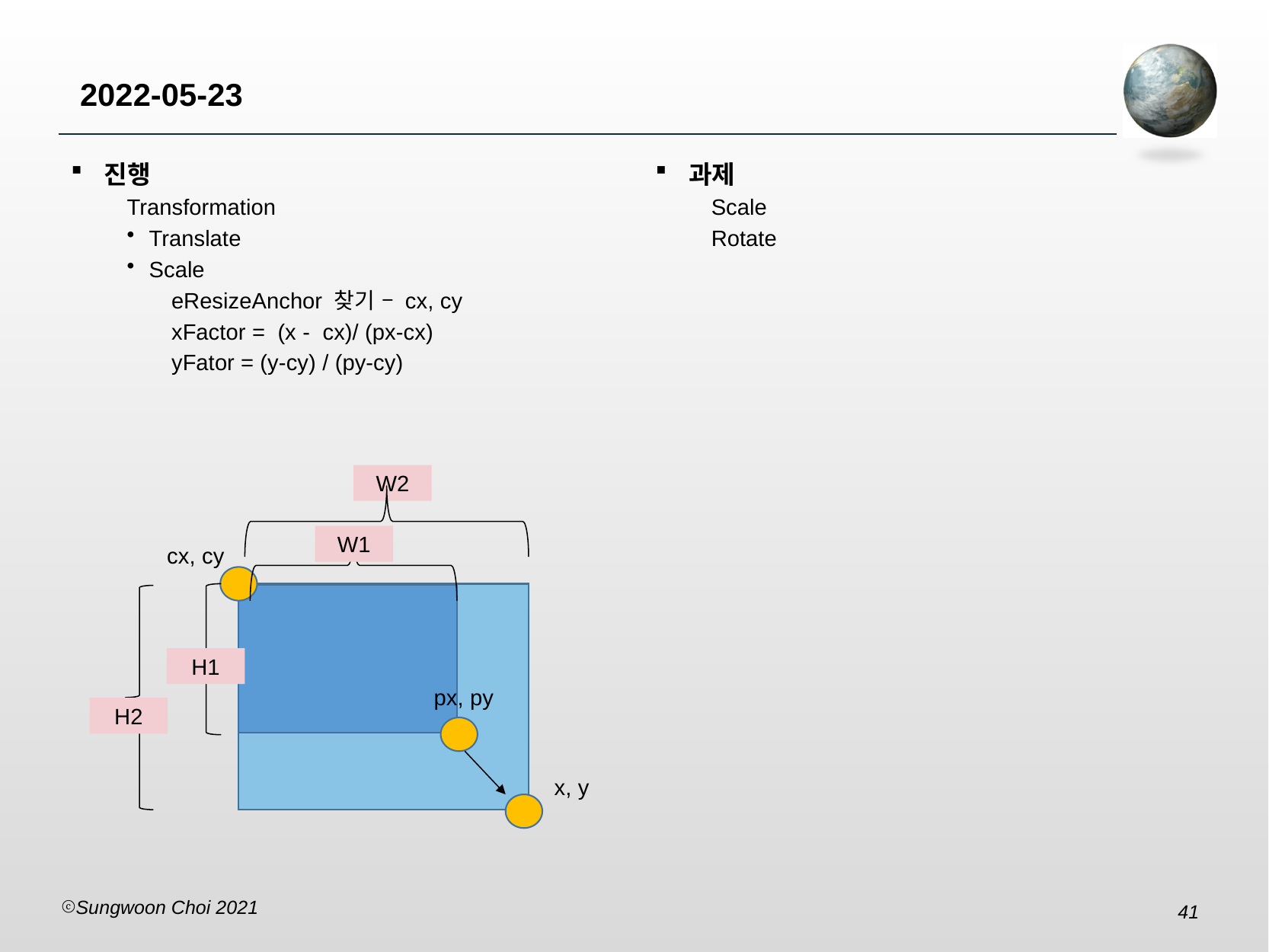

# 2022-05-23
진행
Transformation
Translate
Scale
eResizeAnchor 찾기 – cx, cy
xFactor =  (x -  cx)/ (px-cx)
yFator = (y-cy) / (py-cy)

과제
Scale
Rotate

W2
W1
cx, cy

H1
px, py
H2

x, y

Sungwoon Choi 2021
41